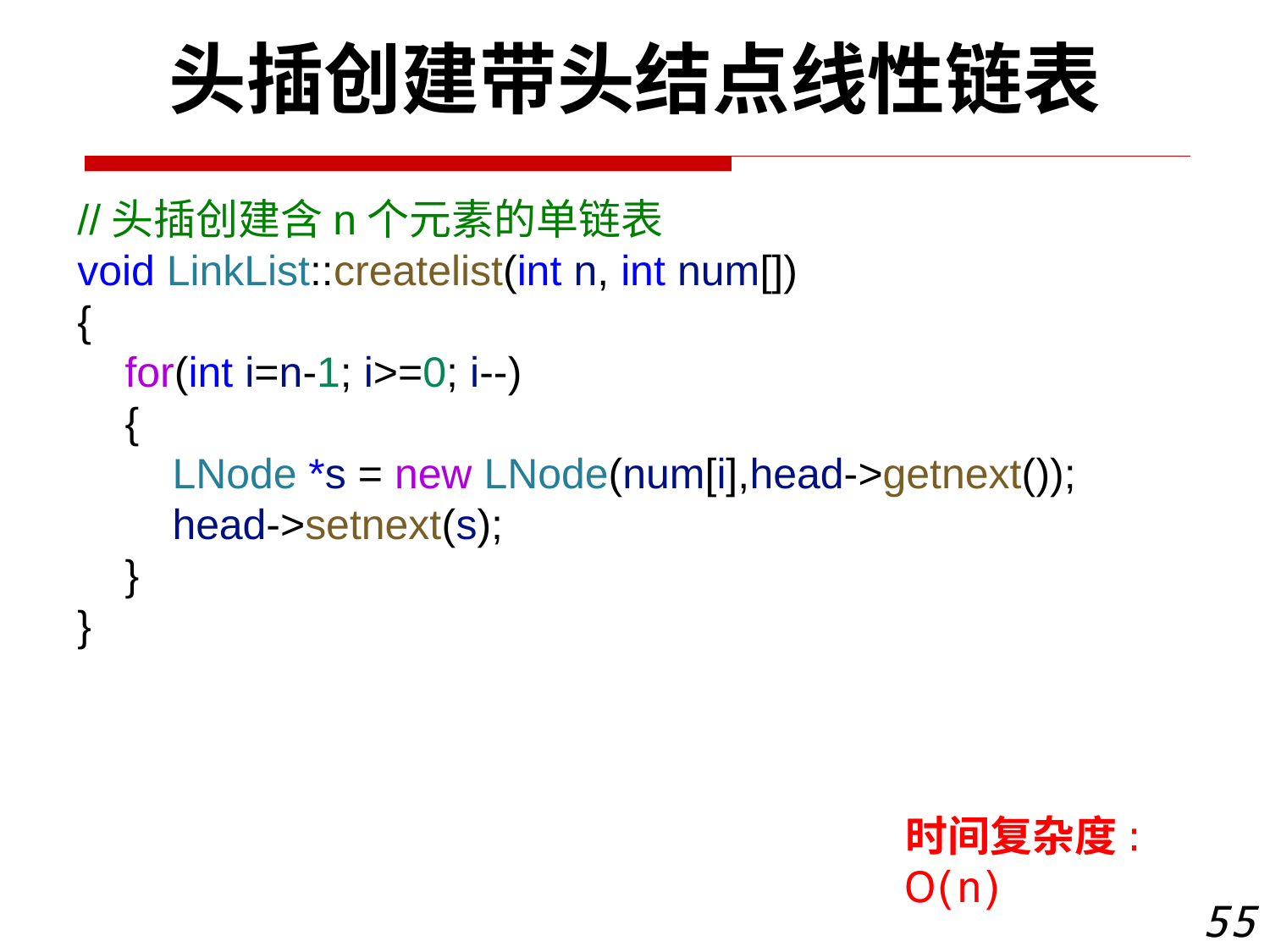

头插创建带头结点线性链表
//头插创建含n个元素的单链表
void LinkList::createlist(int n, int num[])
{
    for(int i=n-1; i>=0; i--)
    {
        LNode *s = new LNode(num[i],head->getnext());
        head->setnext(s);
    }
}
时间复杂度: O(n)
55